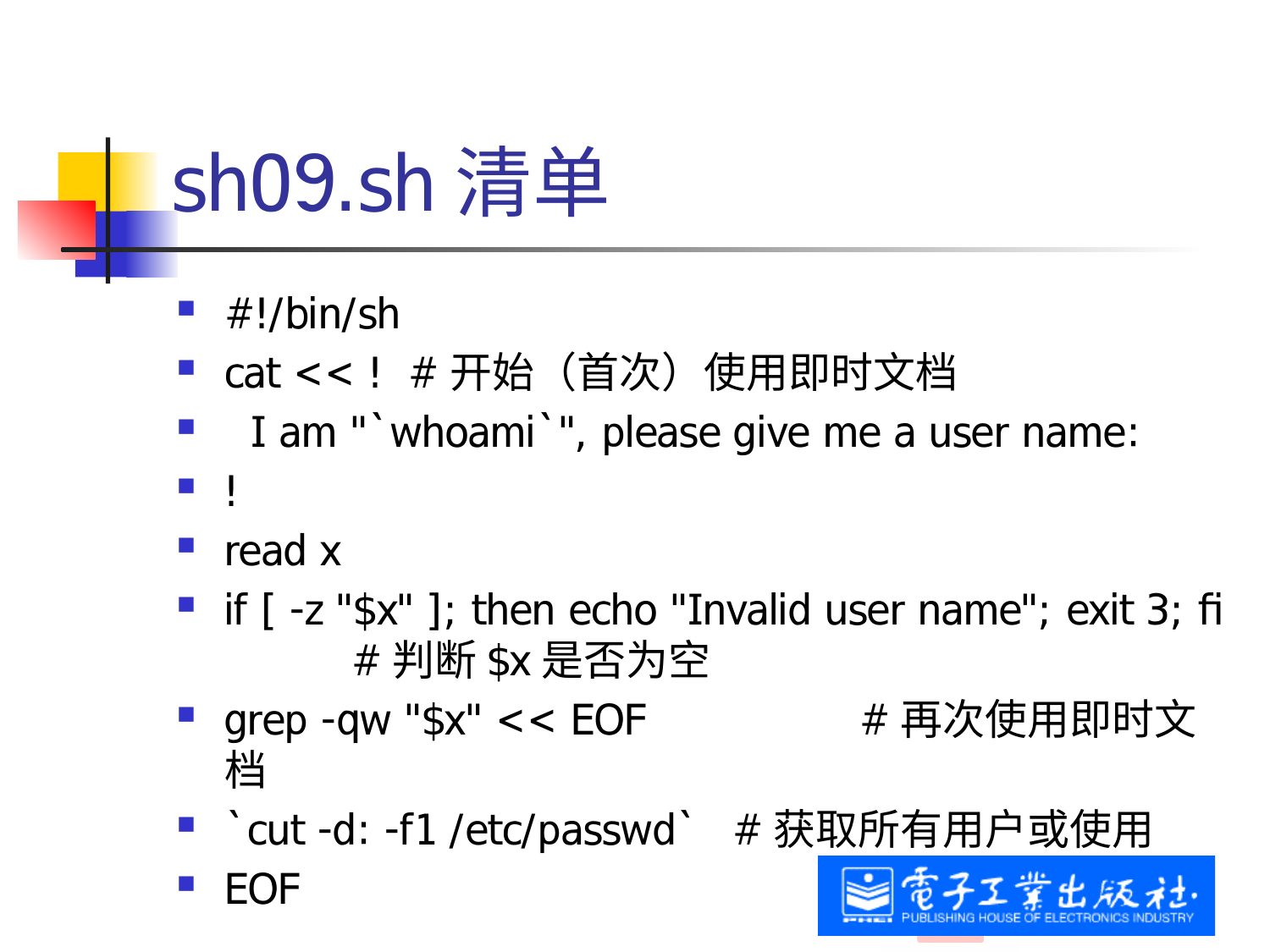

# sh09.sh清单
#!/bin/sh
cat << !  #开始（首次）使用即时文档
  I am "`whoami`", please give me a user name:
!
read x
if [ -z "$x" ]; then echo "Invalid user name"; exit 3; fi	#判断$x是否为空
grep -qw "$x" << EOF  		#再次使用即时文档
`cut -d: -f1 /etc/passwd` 	#获取所有用户或使用
EOF